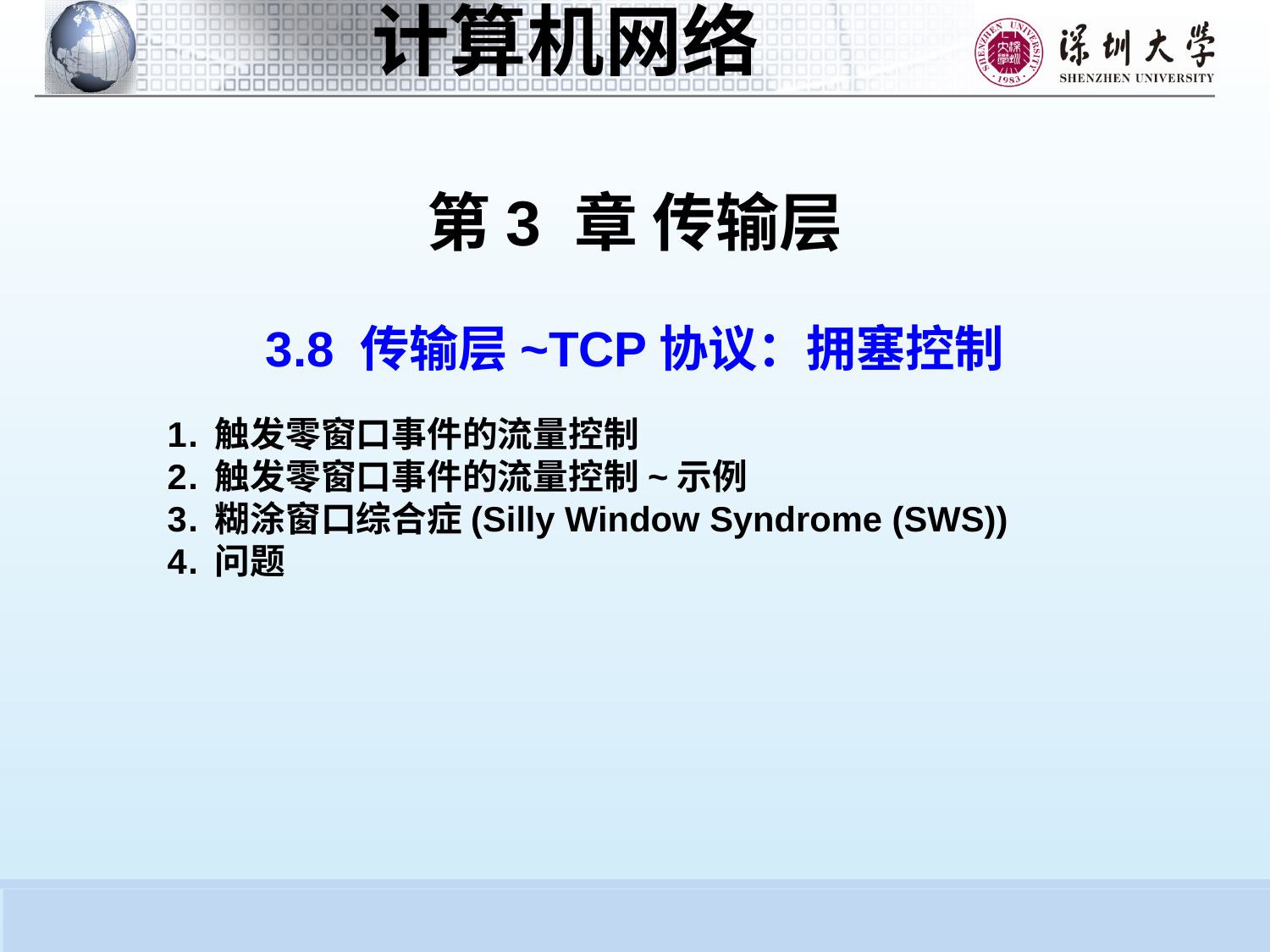

第3 章 传输层

3.8 传输层~TCP协议：拥塞控制
触发零窗口事件的流量控制
触发零窗口事件的流量控制~示例
糊涂窗口综合症(Silly Window Syndrome (SWS))
问题